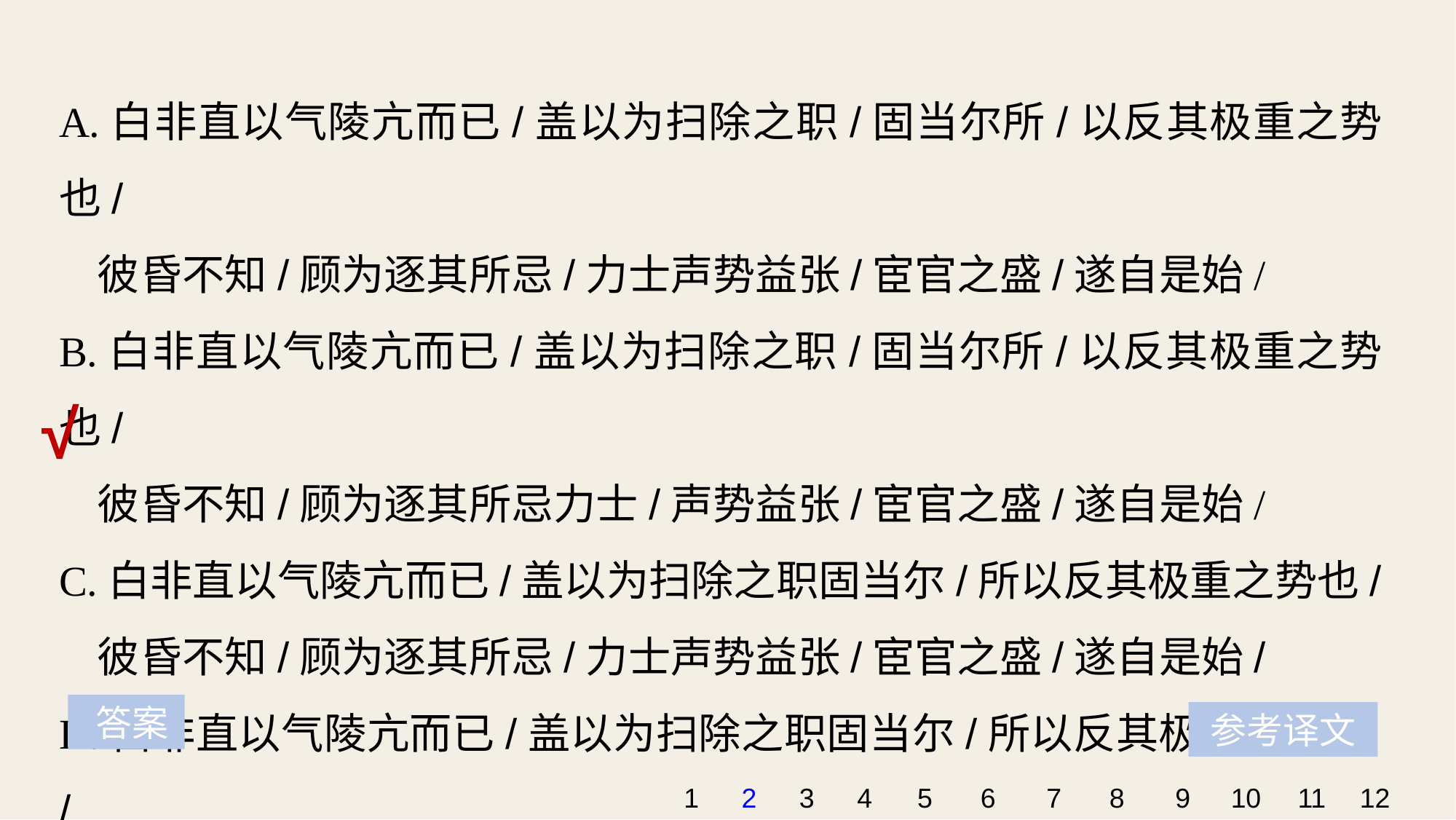

A.白非直以气陵亢而已/盖以为扫除之职/固当尔所/以反其极重之势也/
   彼昏不知/顾为逐其所忌/力士声势益张/宦官之盛/遂自是始/
B.白非直以气陵亢而已/盖以为扫除之职/固当尔所/以反其极重之势也/
   彼昏不知/顾为逐其所忌力士/声势益张/宦官之盛/遂自是始/
C.白非直以气陵亢而已/盖以为扫除之职固当尔/所以反其极重之势也/
   彼昏不知/顾为逐其所忌/力士声势益张/宦官之盛/遂自是始/
D.白非直以气陵亢而已/盖以为扫除之职固当尔/所以反其极重之势也/
   彼昏不知/顾为逐其所忌力士/声势益张/宦官之盛/遂自是始/
√
 答案
参考译文
1
2
3
4
5
6
7
8
9
10
11
12